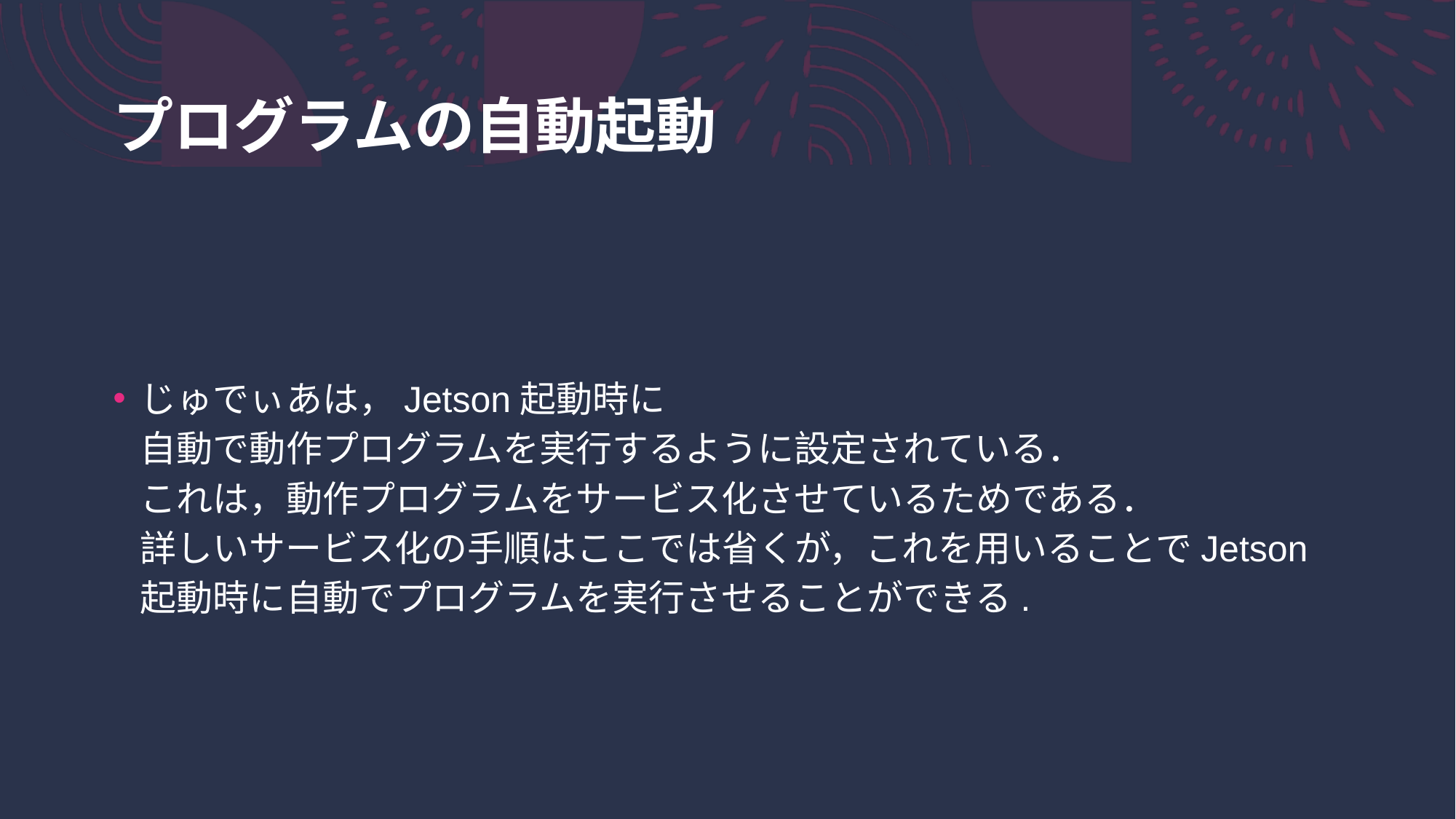

# プログラムの自動起動

じゅでぃあは，Jetson起動時に
自動で動作プログラムを実行するように設定されている．
これは，動作プログラムをサービス化させているためである．
詳しいサービス化の手順はここでは省くが，これを用いることでJetson起動時に自動でプログラムを実行させることができる.